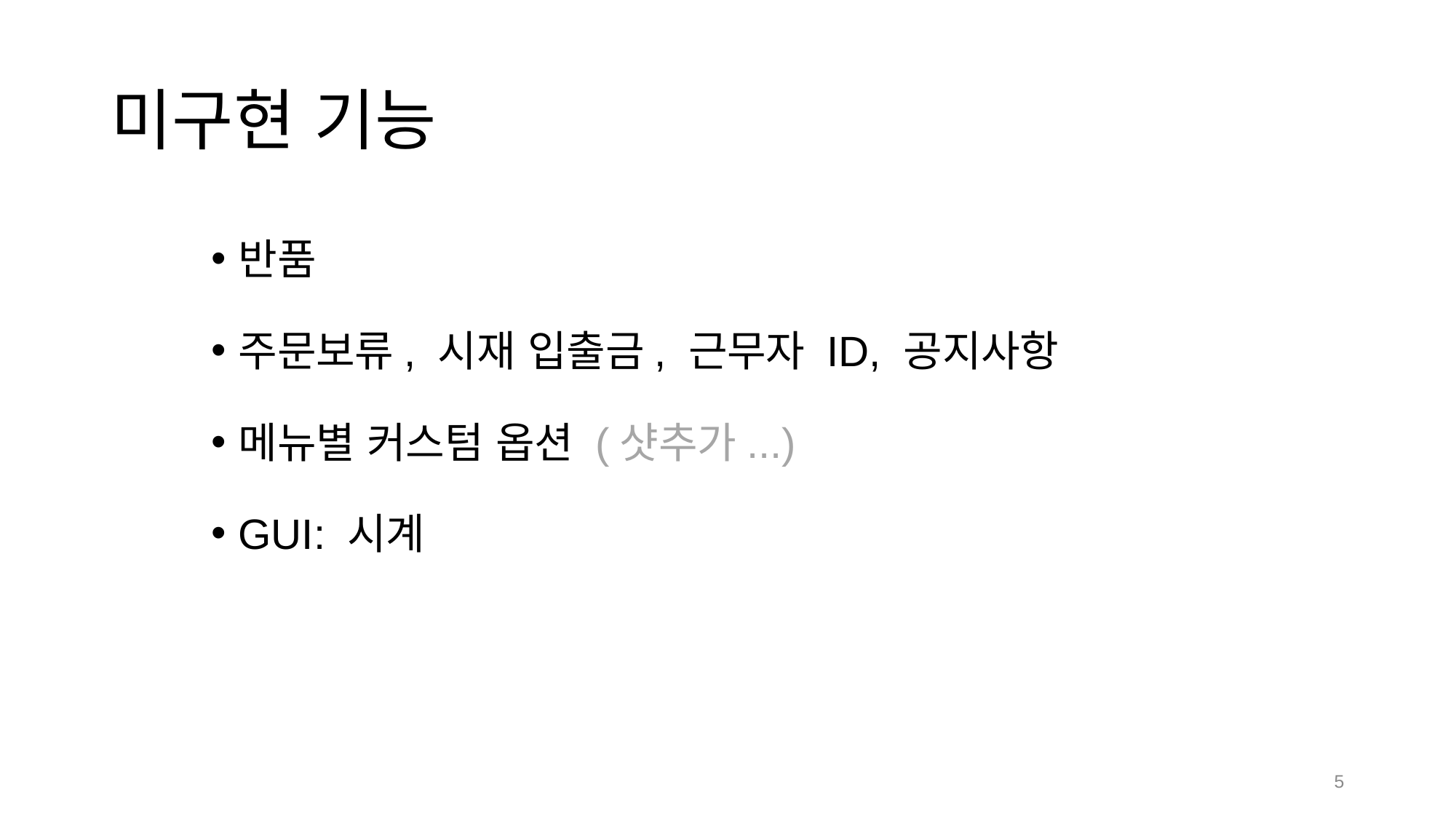

# 미구현 기능
반품
주문보류, 시재 입출금, 근무자 ID, 공지사항
메뉴별 커스텀 옵션 (샷추가...)
GUI: 시계
5